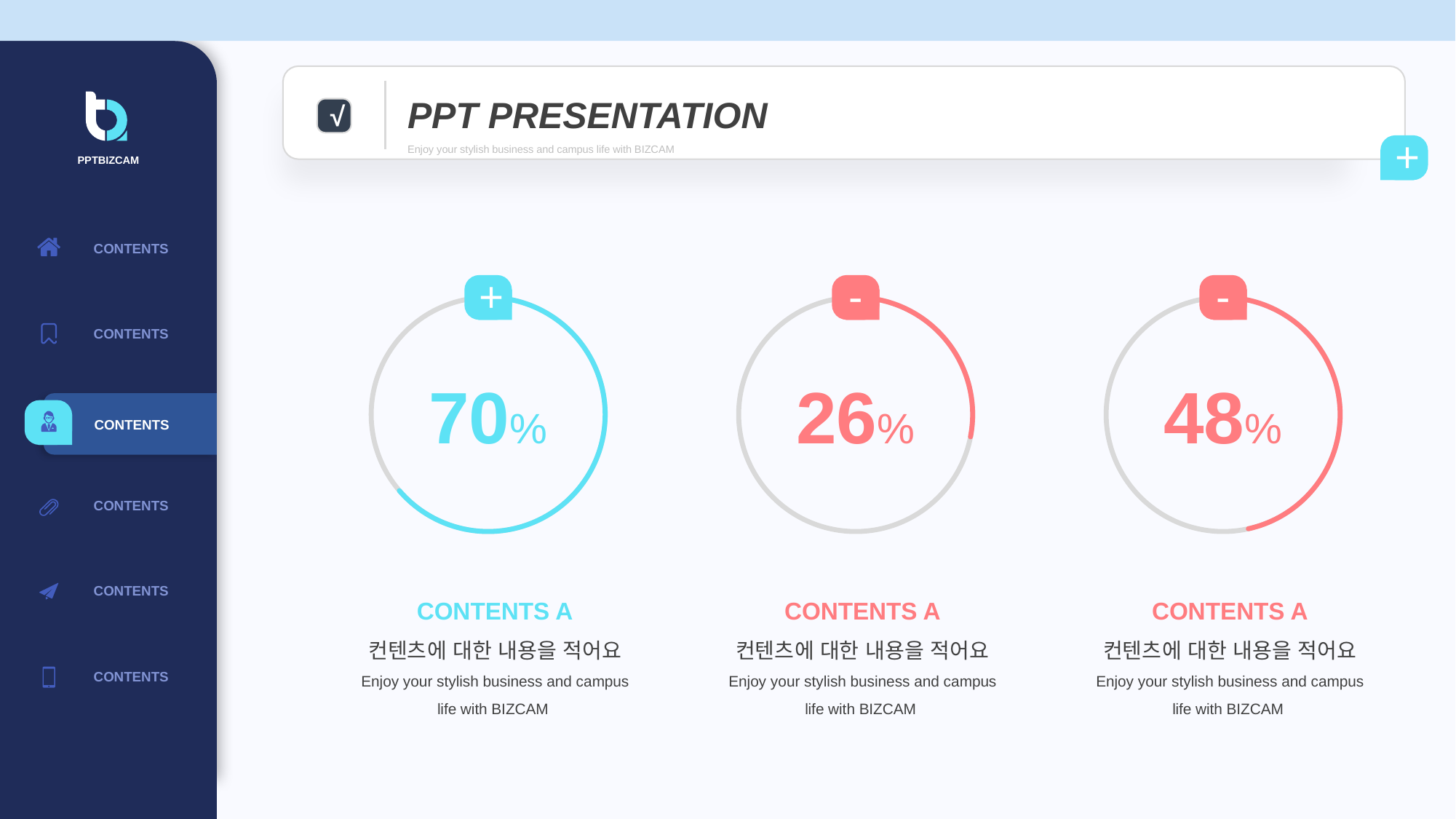

PPT PRESENTATION
Enjoy your stylish business and campus life with BIZCAM

√
+

PPTBIZCAM
| CONTENTS |
| --- |
| CONTENTS |
| CONTENTS |
| CONTENTS |
| CONTENTS |
| CONTENTS |

+

-

-

70%

26%

48%

CONTENTS

CONTENTS A
컨텐츠에 대한 내용을 적어요
Enjoy your stylish business and campus life with BIZCAM
CONTENTS A
컨텐츠에 대한 내용을 적어요
Enjoy your stylish business and campus life with BIZCAM
CONTENTS A
컨텐츠에 대한 내용을 적어요
Enjoy your stylish business and campus life with BIZCAM